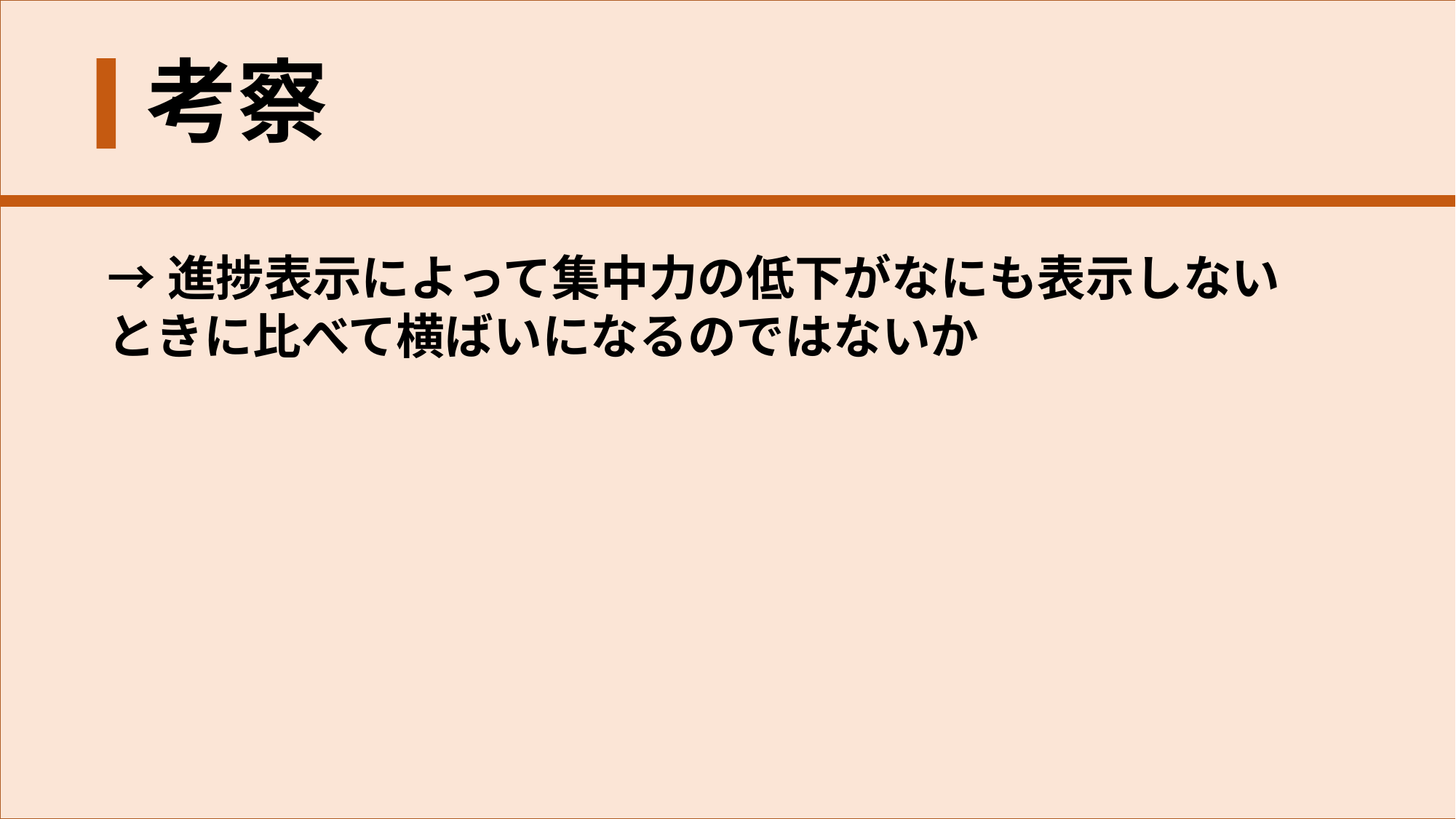

考察

→進捗表示によって集中力の低下がなにも表示しないときに比べて横ばいになるのではないか